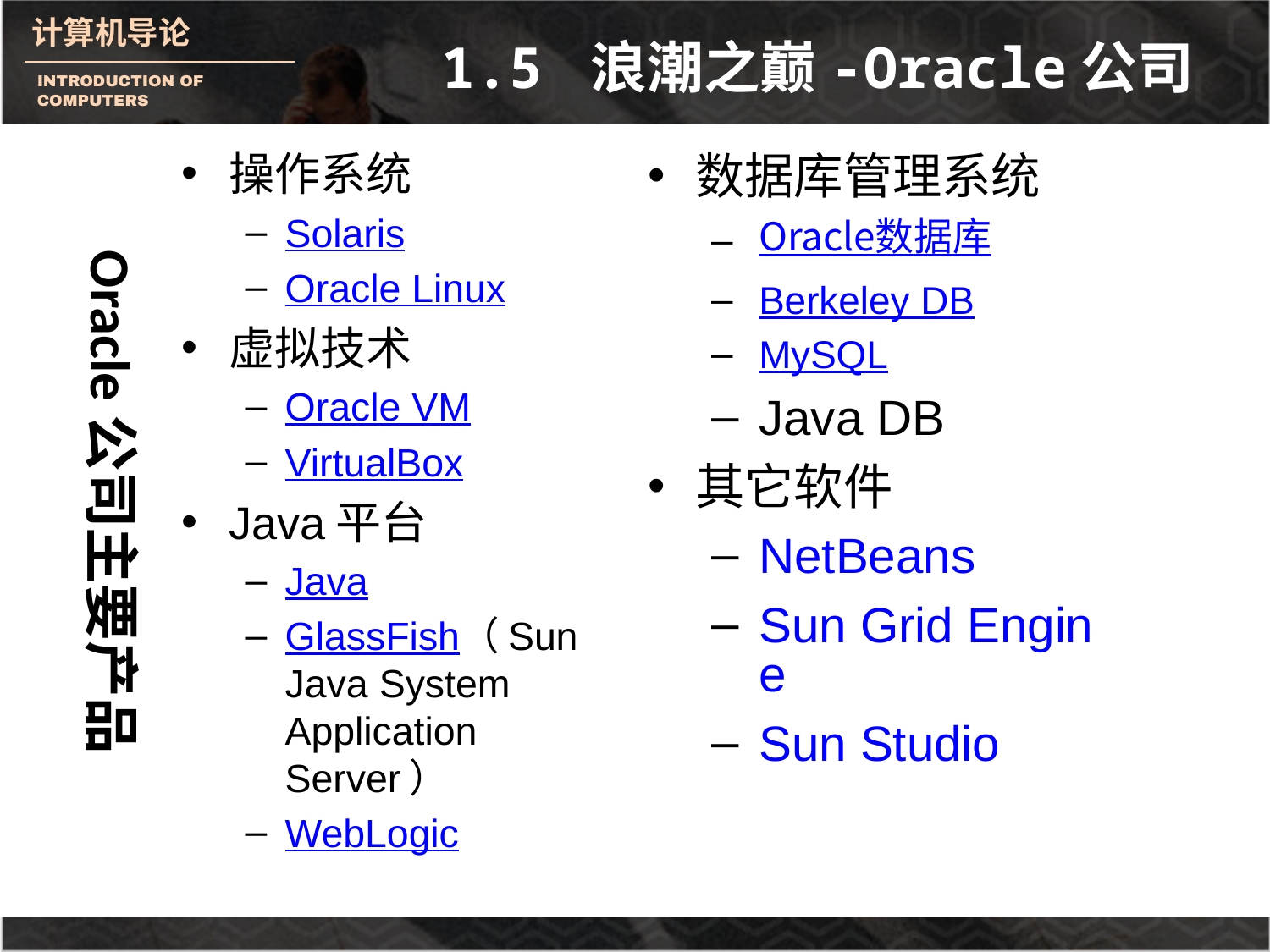

# 1.5 浪潮之巅-Oracle公司
操作系统
Solaris
Oracle Linux
虚拟技术
Oracle VM
VirtualBox
Java平台
Java
GlassFish（Sun Java System Application Server）
WebLogic

数据库管理系统
Oracle数据库
Berkeley DB
MySQL
Java DB
其它软件
NetBeans
Sun Grid Engine
Sun Studio

Oracle公司主要产品